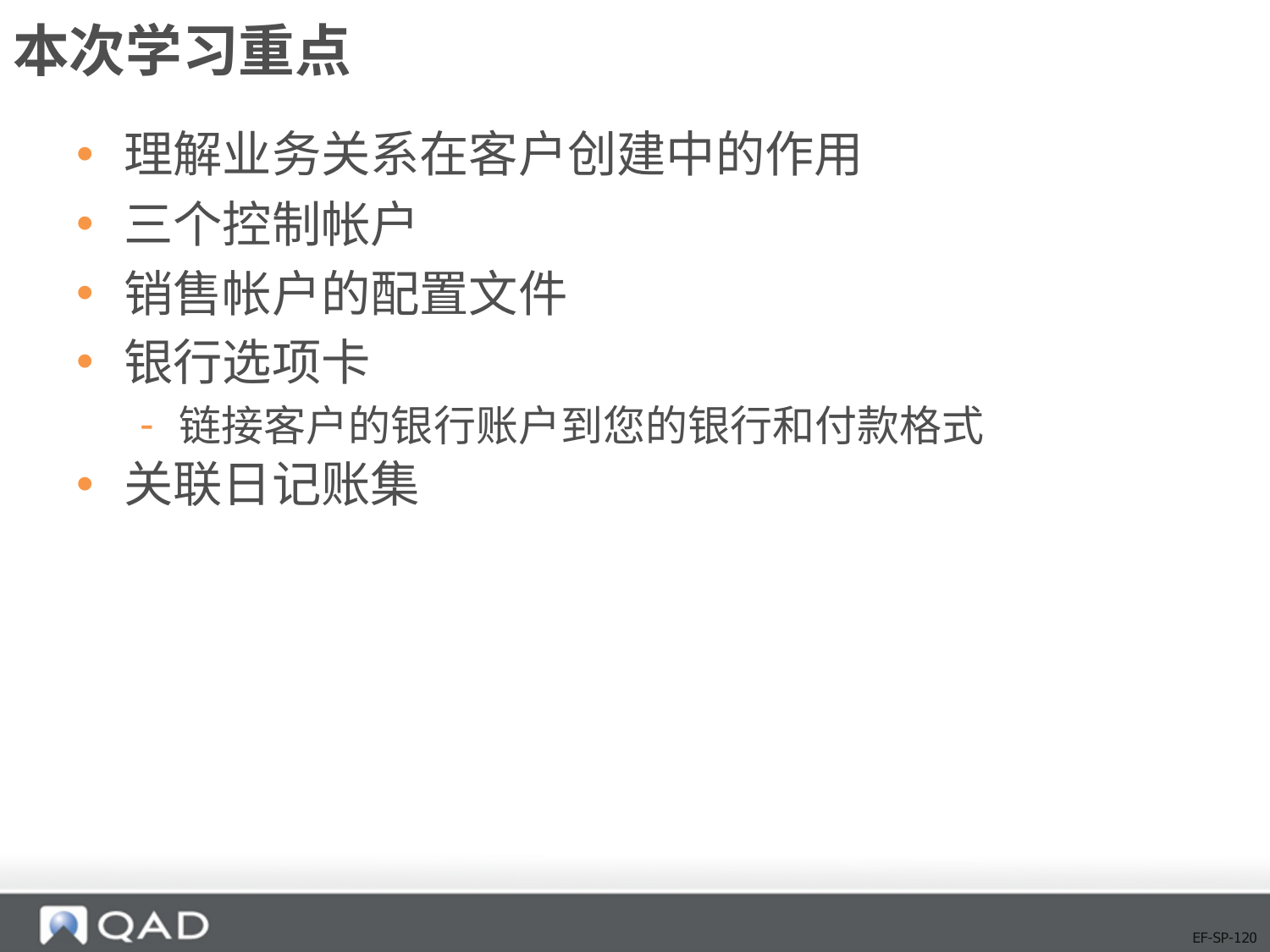

# 本次学习重点
理解业务关系在客户创建中的作用
三个控制帐户
销售帐户的配置文件
银行选项卡
链接客户的银行账户到您的银行和付款格式
关联日记账集

EF-SP-120